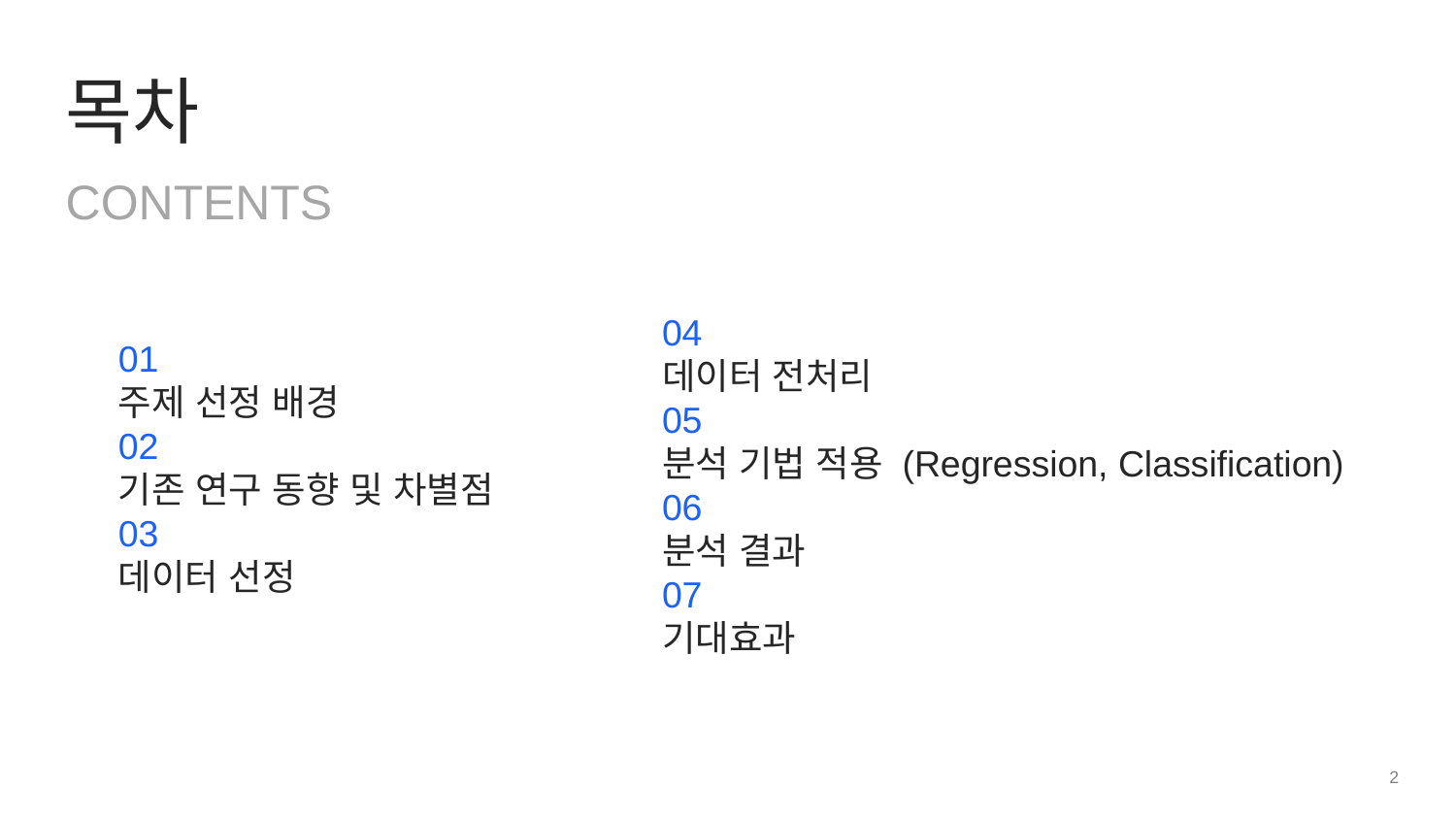

목차
CONTENTS
04
데이터 전처리
05
분석 기법 적용 (Regression, Classification)
06
분석 결과
07
기대효과

01
주제 선정 배경
02
기존 연구 동향 및 차별점
03
데이터 선정